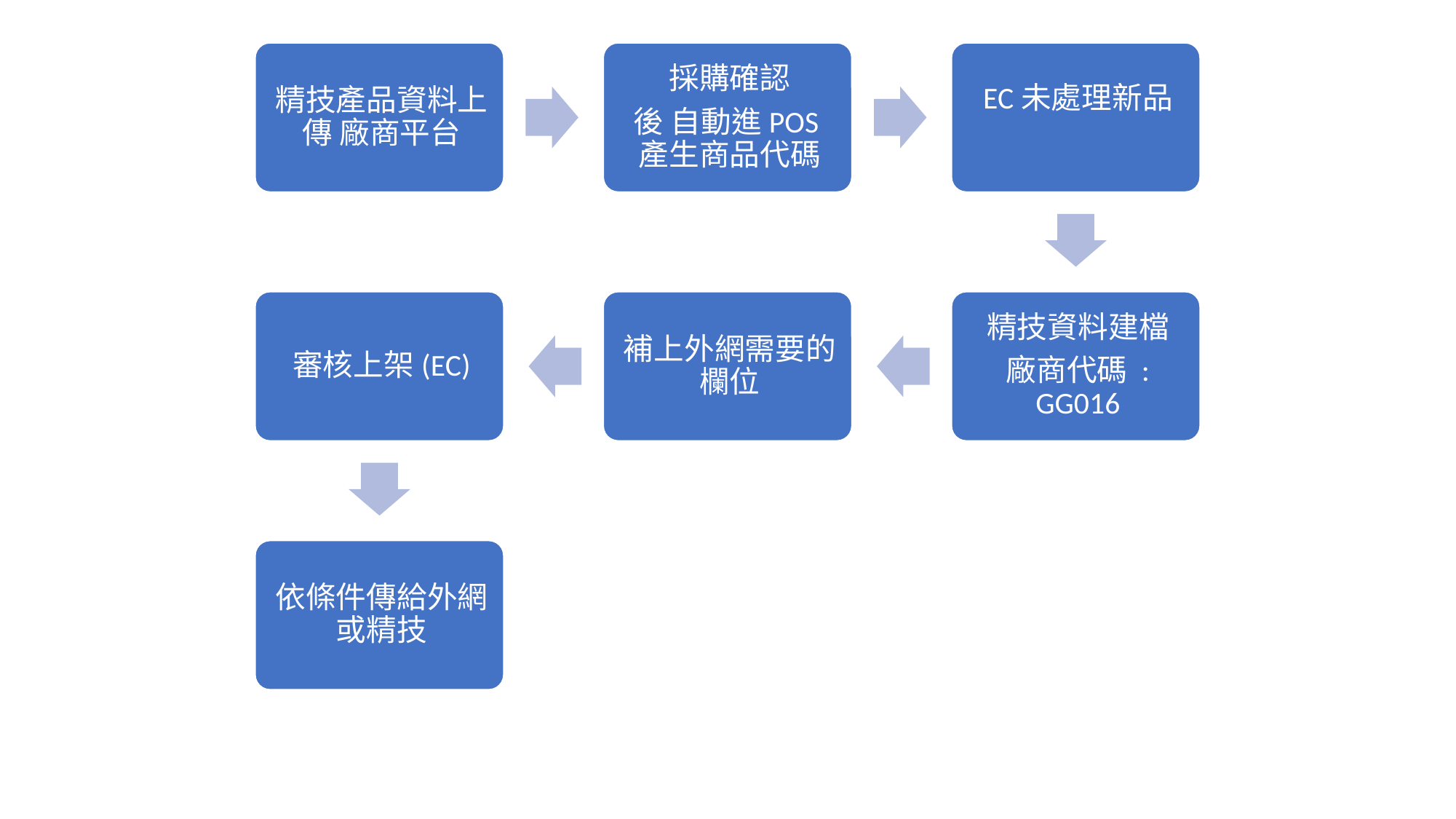

精技產品資料上傳 廠商平台

採購確認
後 自動進POS產生商品代碼

EC未處理新品

精技資料建檔
廠商代碼 : GG016

補上外網需要的欄位

審核上架(EC)

依條件傳給外網或精技